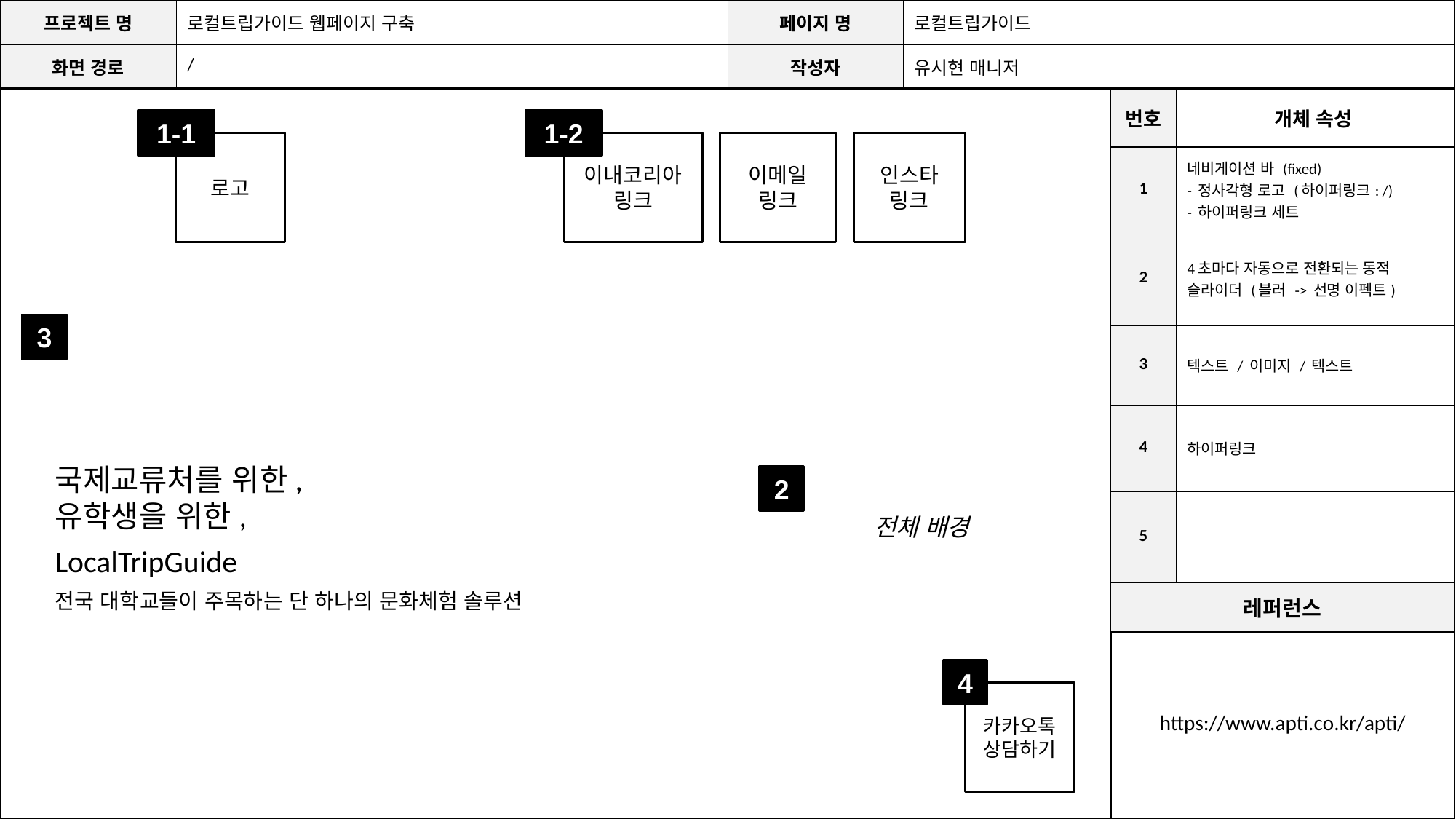

| 프로젝트 명 | 로컬트립가이드 웹페이지 구축 | 페이지 명 | 로컬트립가이드 |
| --- | --- | --- | --- |
| 화면 경로 | / | 작성자 | 유시현 매니저 |
| 번호 | 개체 속성 |
| --- | --- |
| 1 | 네비게이션 바 (fixed) - 정사각형 로고 (하이퍼링크: /) - 하이퍼링크 세트 |
| 2 | 4초마다 자동으로 전환되는 동적 슬라이더 (블러 -> 선명 이펙트) |
| 3 | 텍스트 / 이미지 / 텍스트 |
| 4 | 하이퍼링크 |
| 5 |  |
| 레퍼런스 |  |
| https://www.apti.co.kr/apti/ |  |

                                                                                                            전체 배경

1-1
1-2
로고
이내코리아
링크
이메일
링크
인스타
링크
3
국제교류처를 위한,
유학생을 위한,

LocalTripGuide

전국 대학교들이 주목하는 단 하나의 문화체험 솔루션
2
4
카카오톡
상담하기